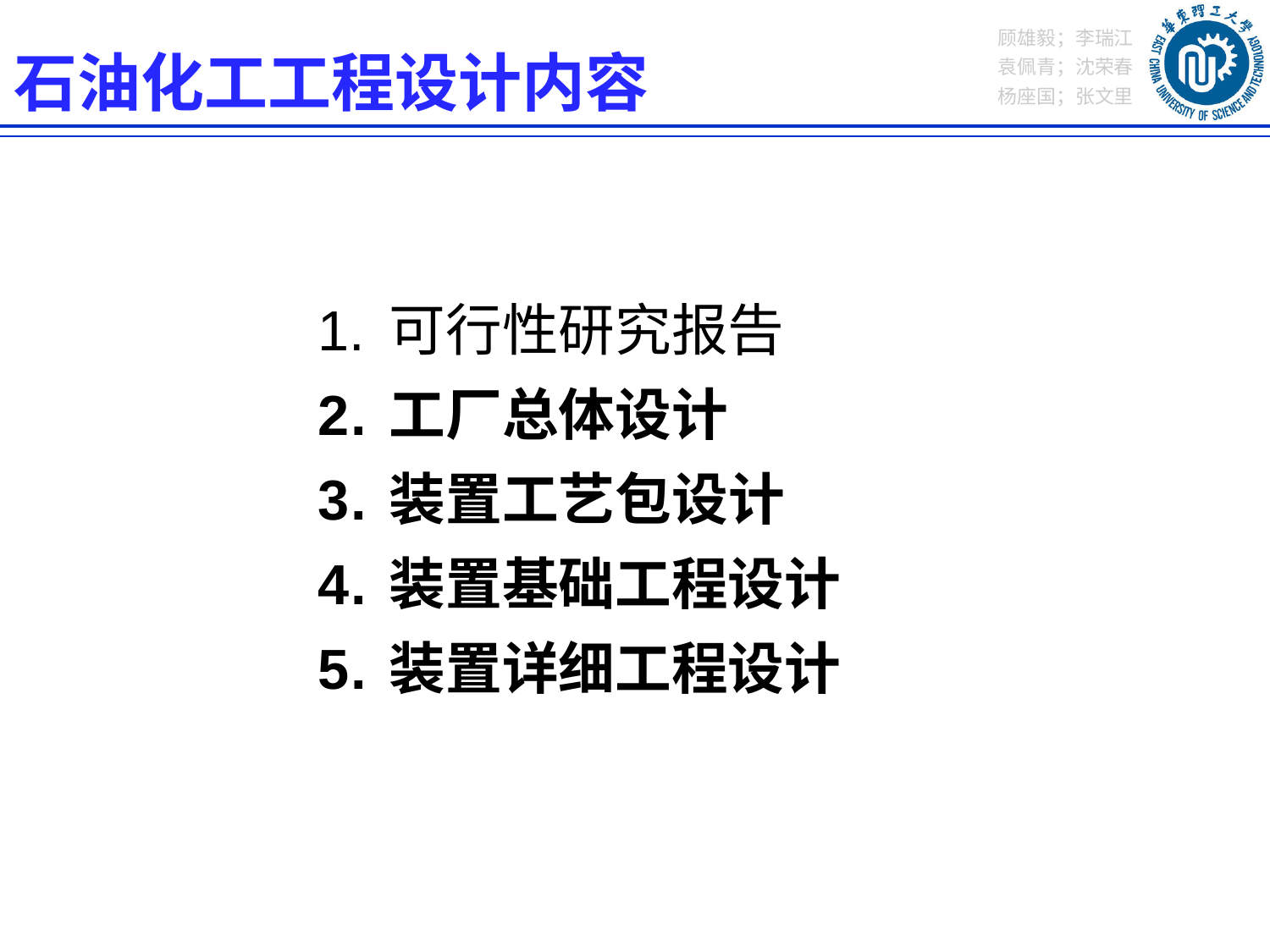

石油化工工程设计内容
可行性研究报告
工厂总体设计
装置工艺包设计
装置基础工程设计
装置详细工程设计